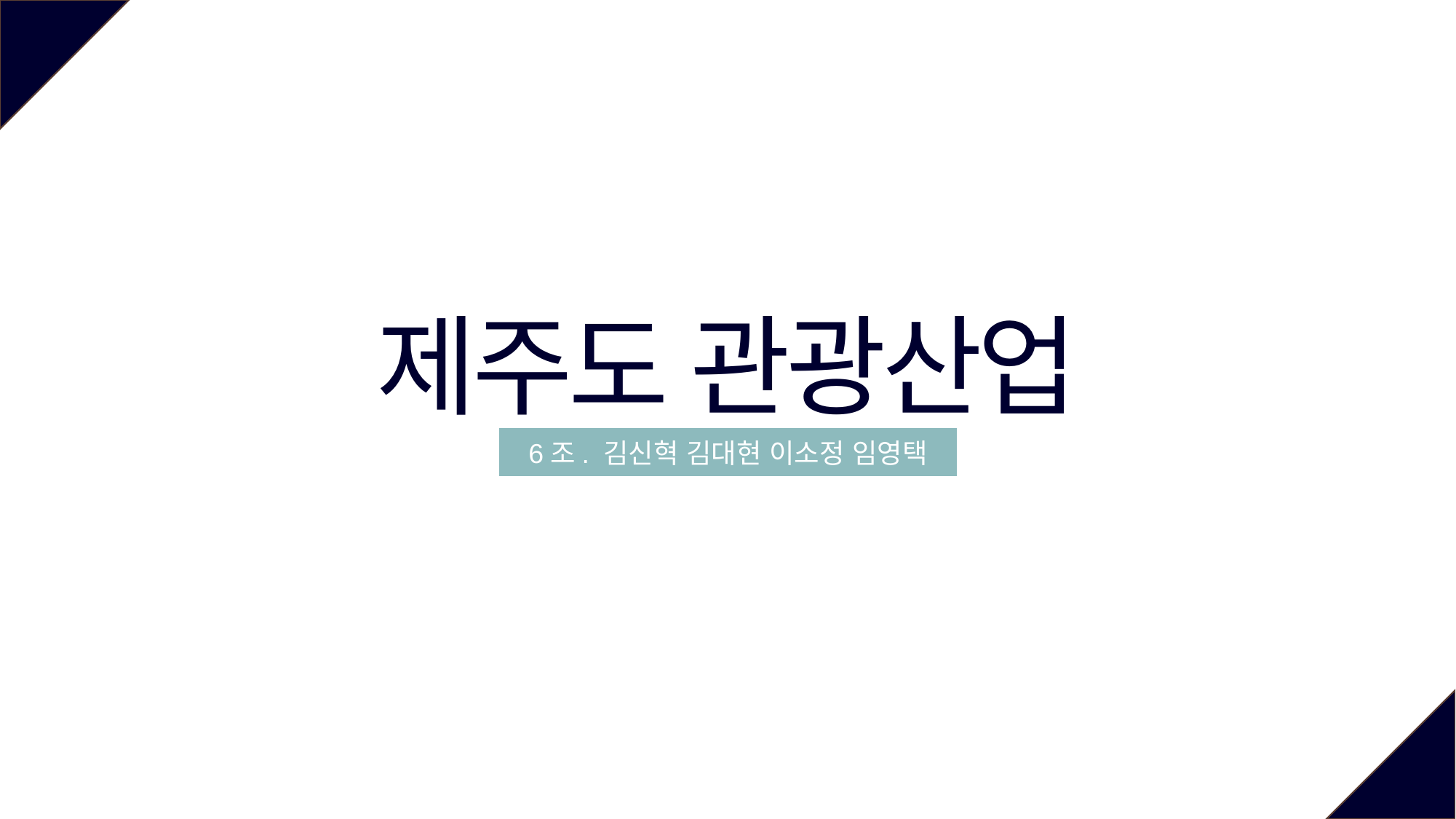

제주도 관광산업
6조. 김신혁 김대현 이소정 임영택